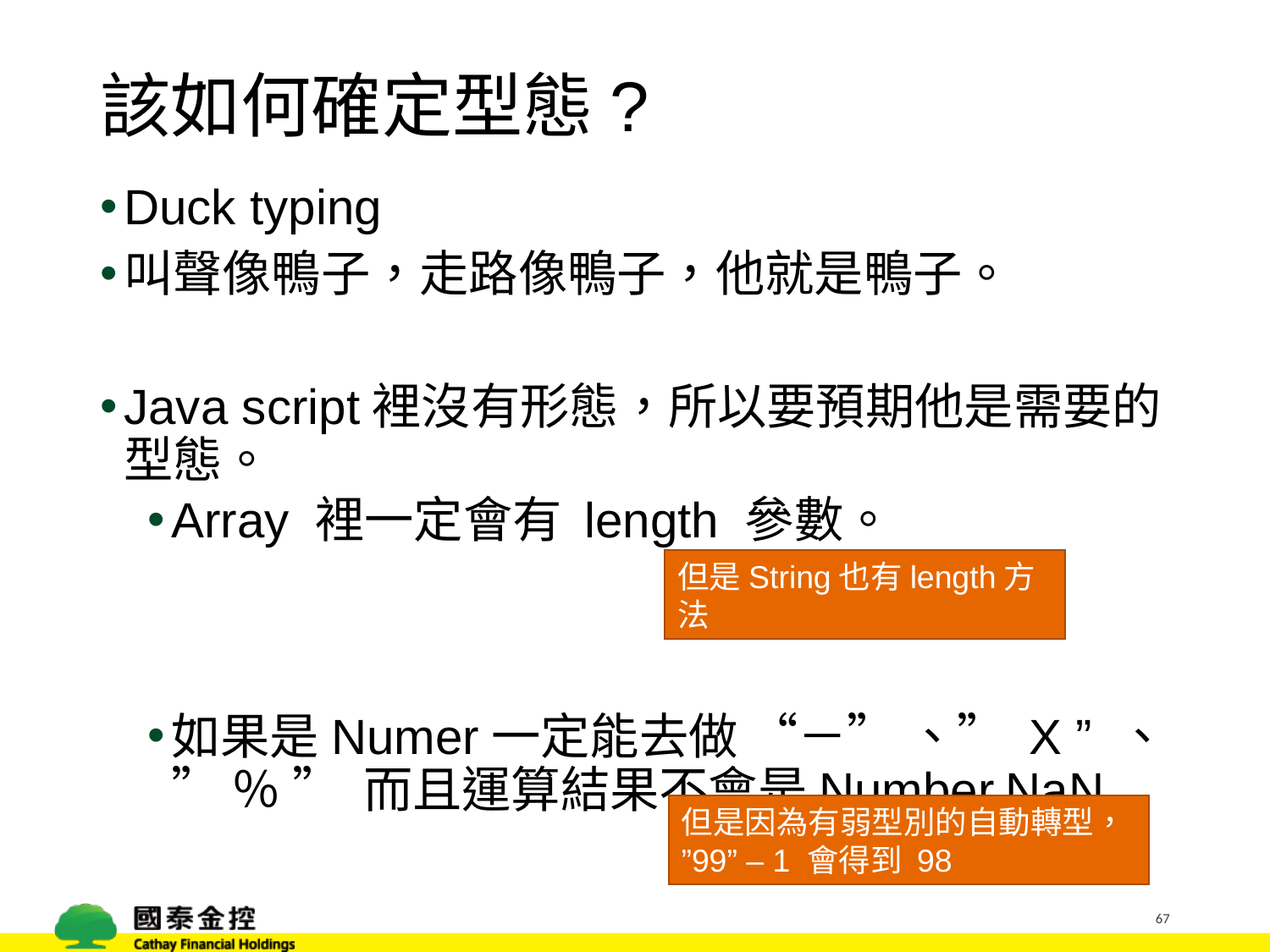

# 該如何確定型態?
Duck typing
叫聲像鴨子，走路像鴨子，他就是鴨子。

Java script裡沒有形態，所以要預期他是需要的型態。
Array 裡一定會有 length 參數。

如果是Numer一定能去做 “－” 、” X ” 、” ％ ”  而且運算結果不會是Number.NaN

但是String也有length方法
但是因為有弱型別的自動轉型，
”99” – 1 會得到 98